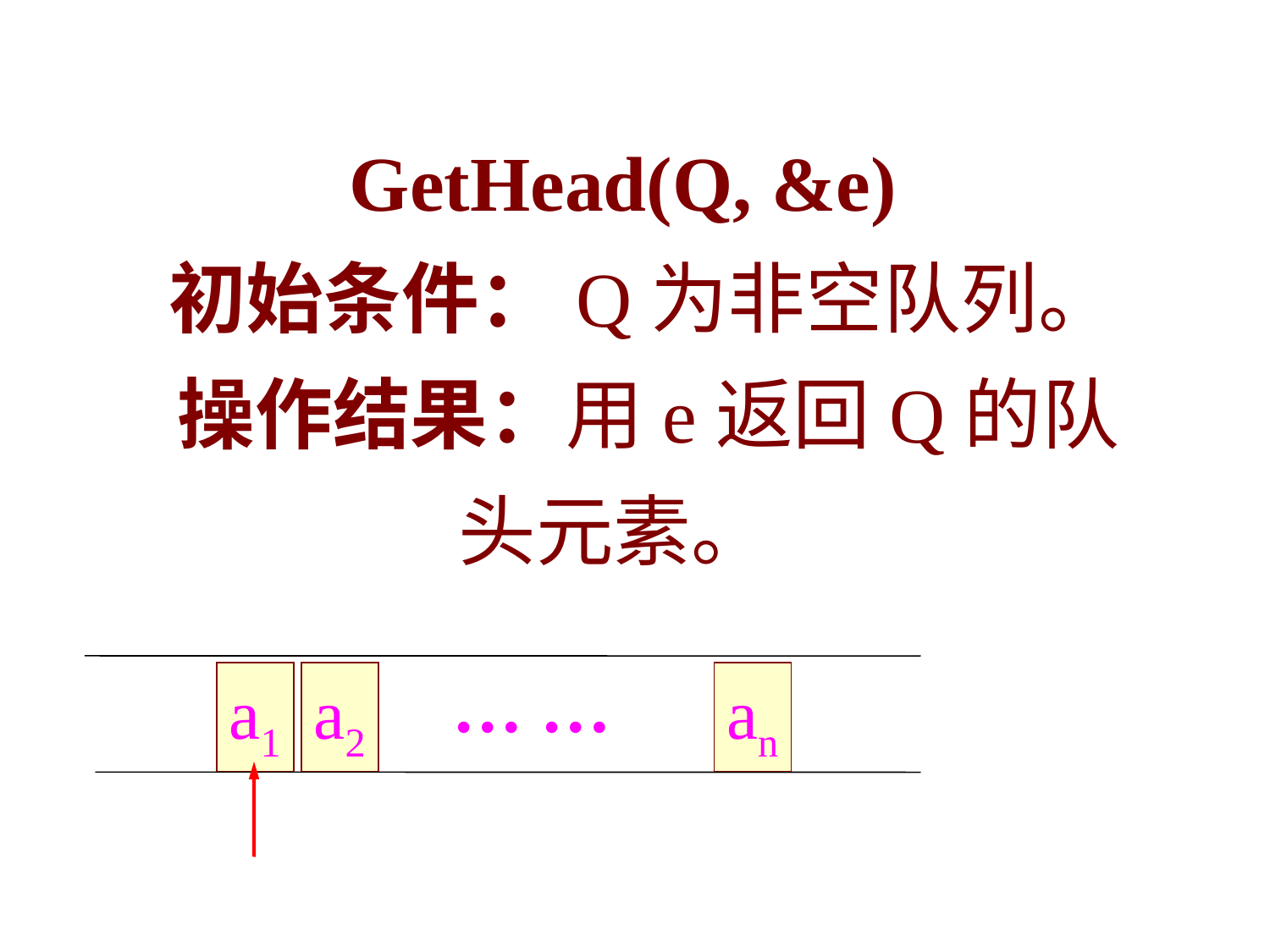

GetHead(Q, &e)
  初始条件：Q为非空队列。
    操作结果：用e返回Q的队头元素。
… …

a1
a2
an